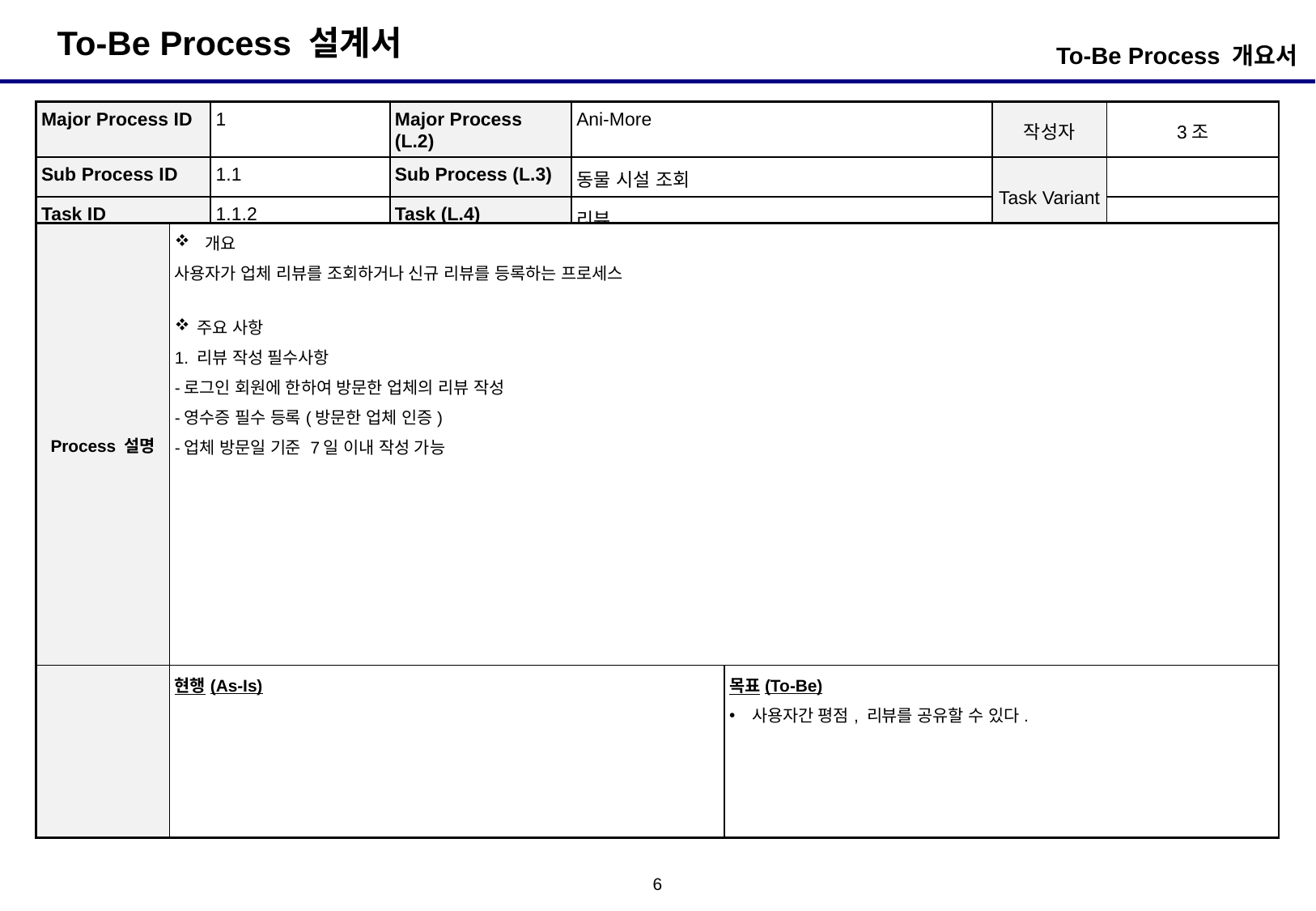

To-Be Process 개요서
| Major Process ID | 1 | Major Process (L.2) | Ani-More | 작성자 | 3조 |
| --- | --- | --- | --- | --- | --- |
| Sub Process ID | 1.1 | Sub Process (L.3) | 동물 시설 조회 | Task Variant |  |
| Task ID | 1.1.2 | Task (L.4) | 리뷰 |  |  |
| Process 설명 | 개요 사용자가 업체 리뷰를 조회하거나 신규 리뷰를 등록하는 프로세스 주요 사항 1. 리뷰 작성 필수사항 -로그인 회원에 한하여 방문한 업체의 리뷰 작성 -영수증 필수 등록(방문한 업체 인증) -업체 방문일 기준 7일 이내 작성 가능 |  |
| --- | --- | --- |
|  | 현행(As-Is) | 목표(To-Be) 사용자간 평점, 리뷰를 공유할 수 있다. |